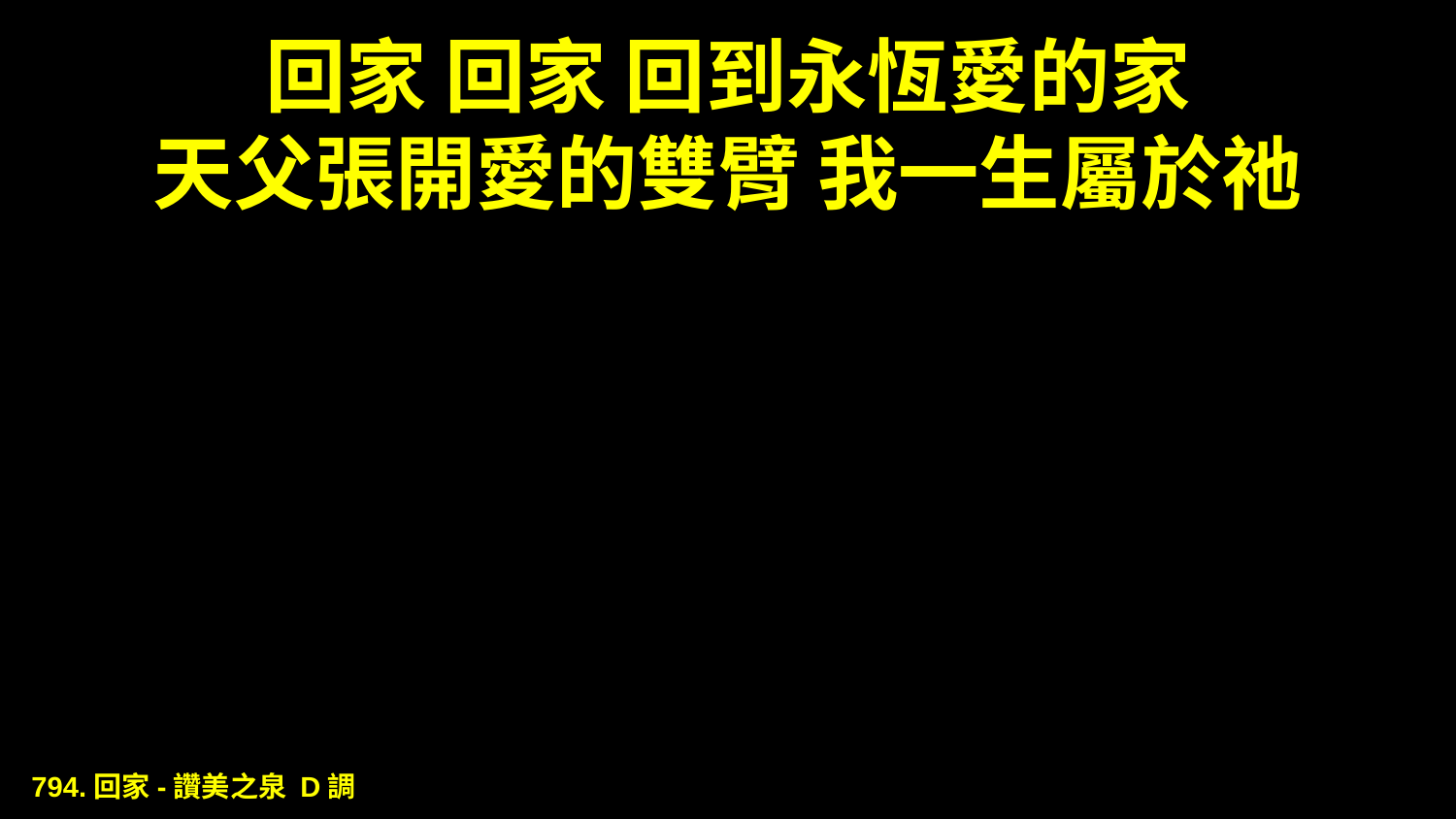

# 回家 回家 回到永恆愛的家 天父張開愛的雙臂 我一生屬於祂
794.回家-讚美之泉 D調